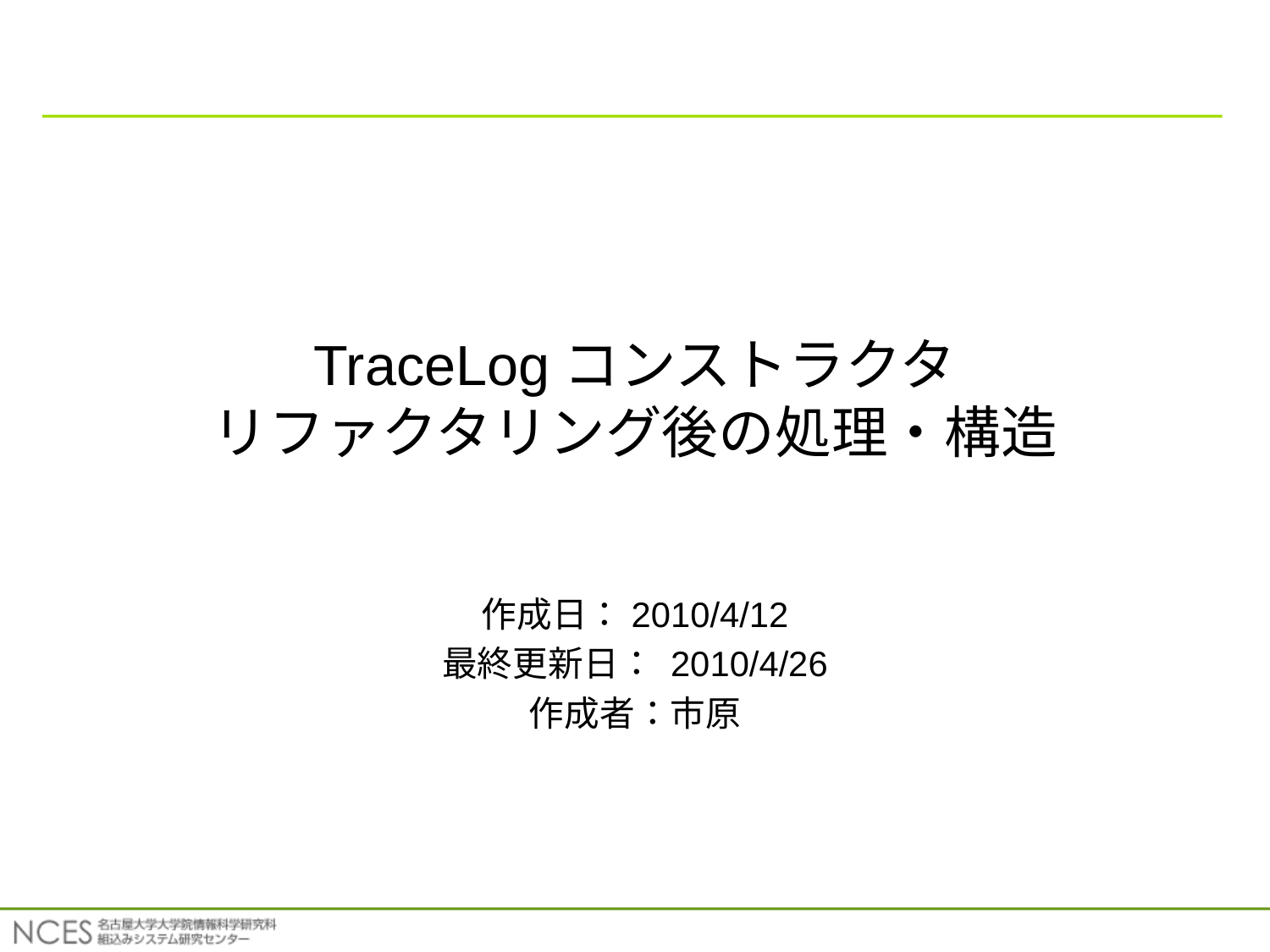

# TraceLogコンストラクタ リファクタリング後の処理・構造
作成日：2010/4/12
最終更新日： 2010/4/26
作成者：市原